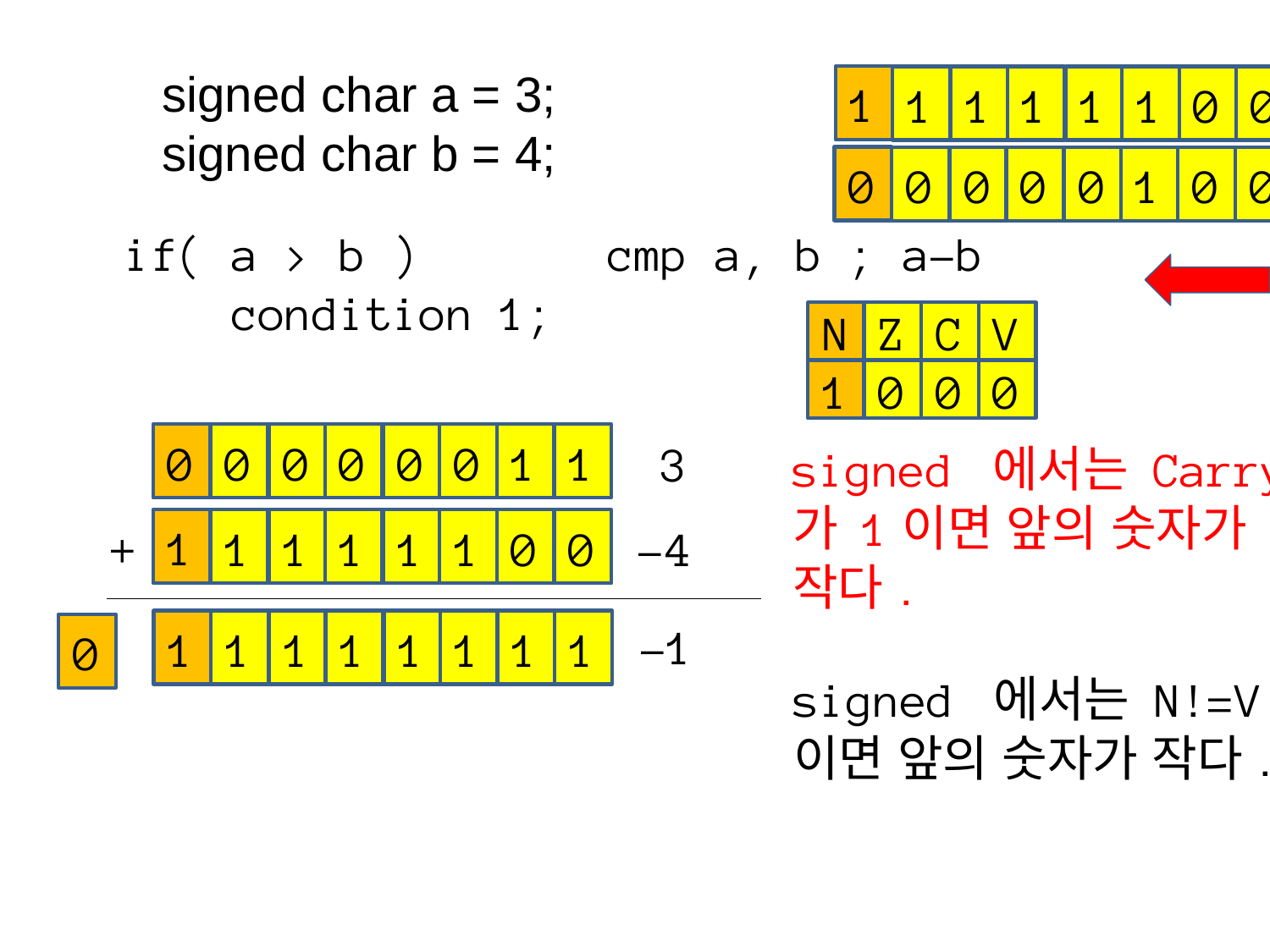

signed char a = 3;
signed char b = 4;
1
1
1
1
1
1
0
0
0
0
0
0
0
1
0
0
if( a > b )       cmp a, b ; a-b
    condition 1;

N
Z
C
V
1
0
0
0
3
0
0
0
0
0
0
1
1
signed 에서는 Carry가 1이면 앞의 숫자가 작다.
+
-4
1
1
1
1
1
1
0
0
-1
1
1
1
1
1
1
1
1
0
signed 에서는 N!=V이면 앞의 숫자가 작다.